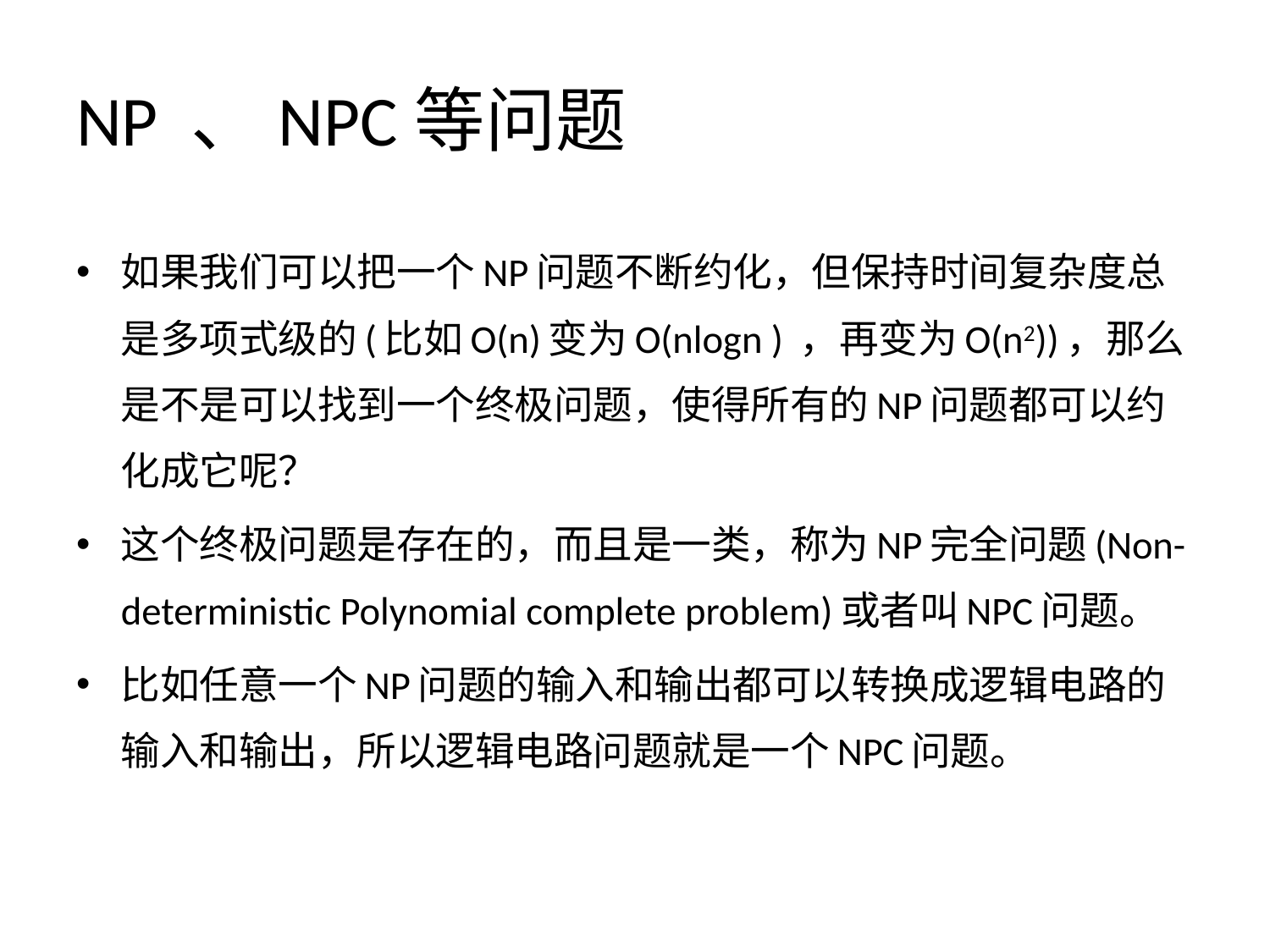

# NP 、NPC等问题
如果我们可以把一个NP问题不断约化，但保持时间复杂度总是多项式级的(比如O(n)变为O(nlogn ) ，再变为O(n2))，那么是不是可以找到一个终极问题，使得所有的NP问题都可以约化成它呢？
这个终极问题是存在的，而且是一类，称为NP完全问题(Non-deterministic Polynomial complete problem)或者叫NPC问题。
比如任意一个NP问题的输入和输出都可以转换成逻辑电路的输入和输出，所以逻辑电路问题就是一个NPC问题。